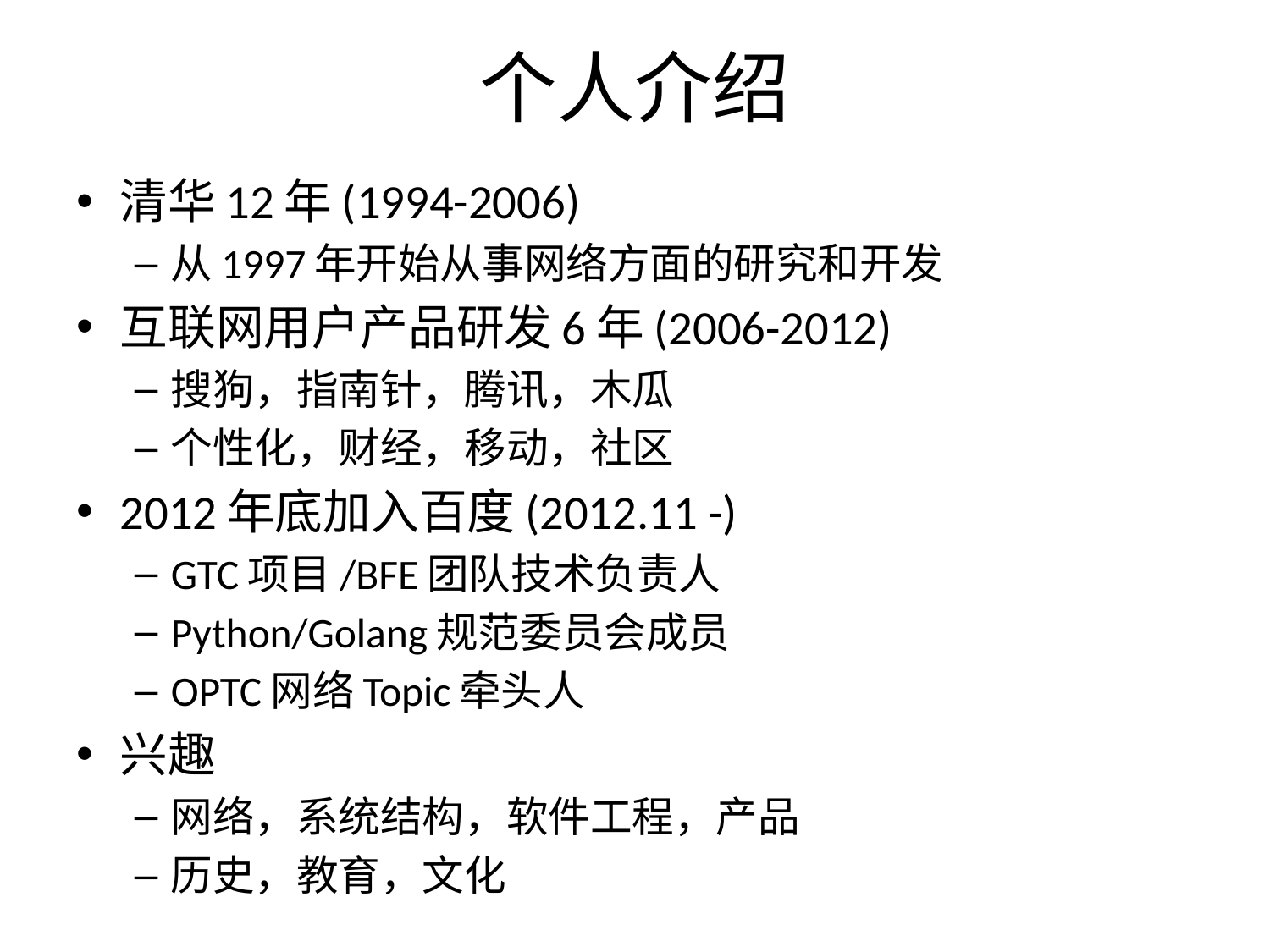

# 个人介绍
清华12年(1994-2006)
从1997年开始从事网络方面的研究和开发
互联网用户产品研发6年(2006-2012)
搜狗，指南针，腾讯，木瓜
个性化，财经，移动，社区
2012年底加入百度(2012.11 -)
GTC项目/BFE团队技术负责人
Python/Golang规范委员会成员
OPTC网络Topic牵头人
兴趣
网络，系统结构，软件工程，产品
历史，教育，文化